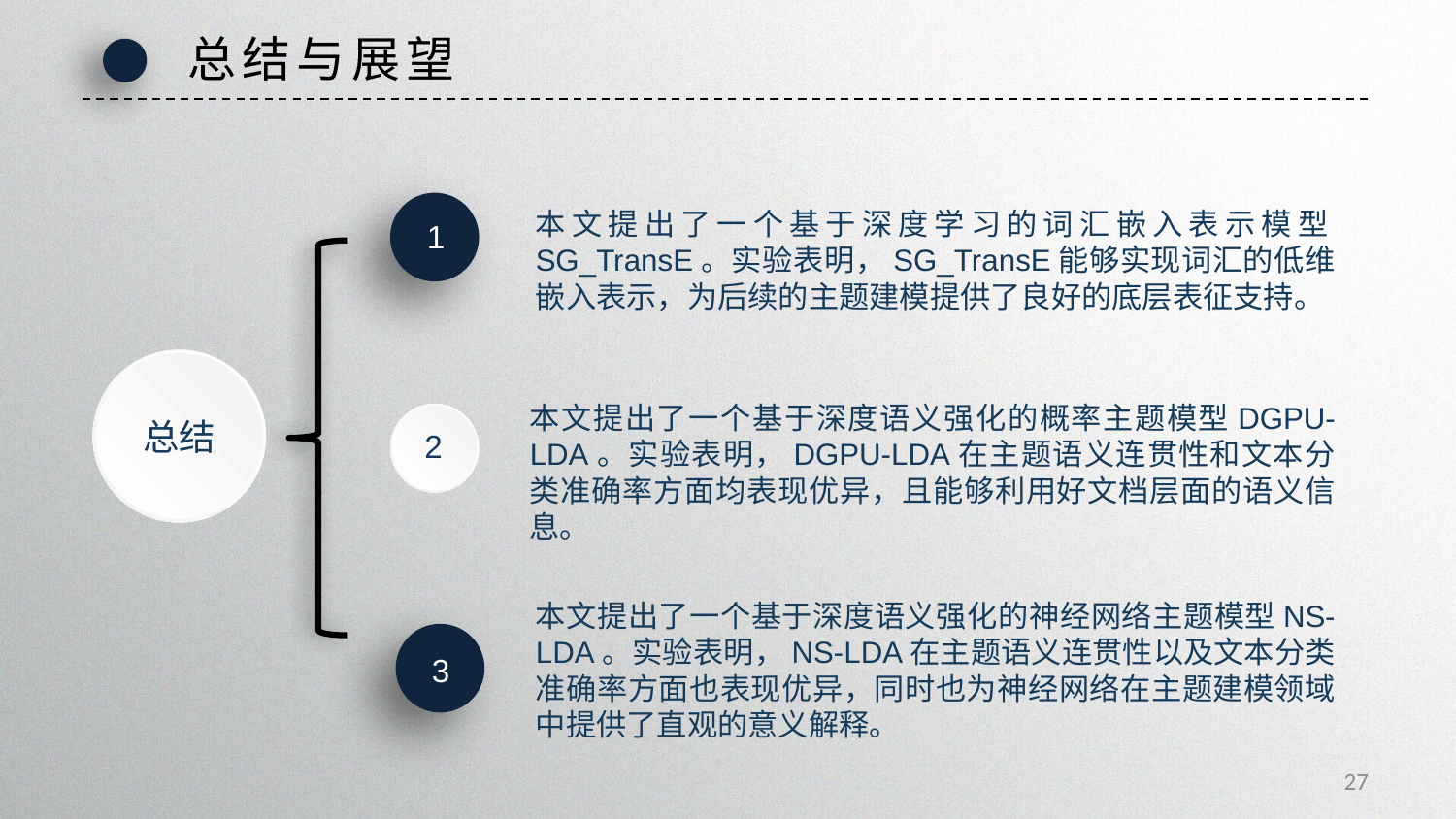

总结与展望

本文提出了一个基于深度学习的词汇嵌入表示模型SG_TransE。实验表明，SG_TransE能够实现词汇的低维嵌入表示，为后续的主题建模提供了良好的底层表征支持。
1

总结
本文提出了一个基于深度语义强化的概率主题模型DGPU-LDA。实验表明，DGPU-LDA在主题语义连贯性和文本分类准确率方面均表现优异，且能够利用好文档层面的语义信息。

2
本文提出了一个基于深度语义强化的神经网络主题模型NS-LDA。实验表明，NS-LDA在主题语义连贯性以及文本分类准确率方面也表现优异，同时也为神经网络在主题建模领域中提供了直观的意义解释。

3
27